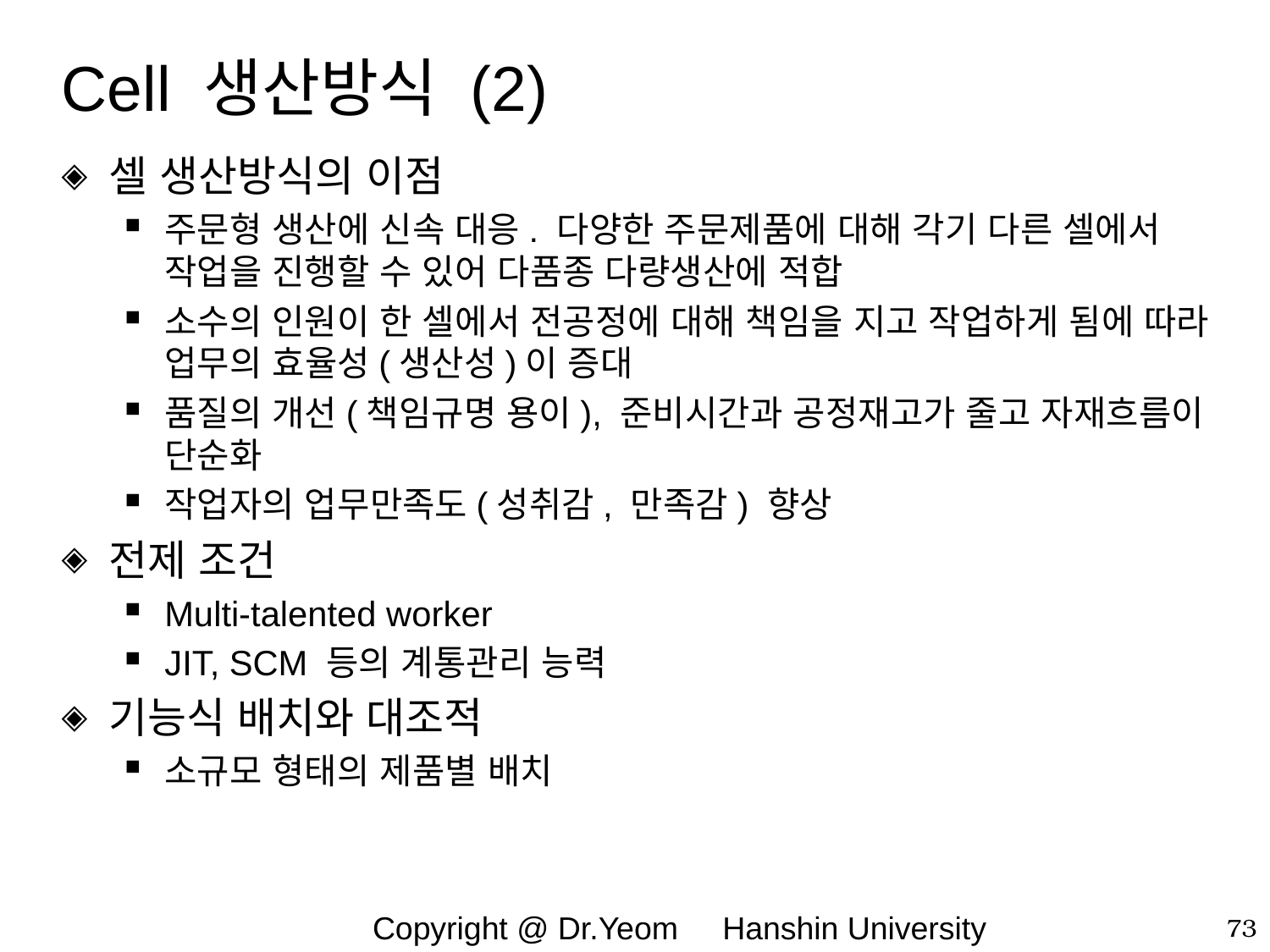

# Cell 생산방식 (2)
셀 생산방식의 이점
주문형 생산에 신속 대응. 다양한 주문제품에 대해 각기 다른 셀에서 작업을 진행할 수 있어 다품종 다량생산에 적합
소수의 인원이 한 셀에서 전공정에 대해 책임을 지고 작업하게 됨에 따라 업무의 효율성(생산성)이 증대
품질의 개선(책임규명 용이), 준비시간과 공정재고가 줄고 자재흐름이 단순화
작업자의 업무만족도(성취감, 만족감) 향상
전제 조건
Multi-talented worker
JIT, SCM 등의 계통관리 능력
기능식 배치와 대조적
소규모 형태의 제품별 배치
73